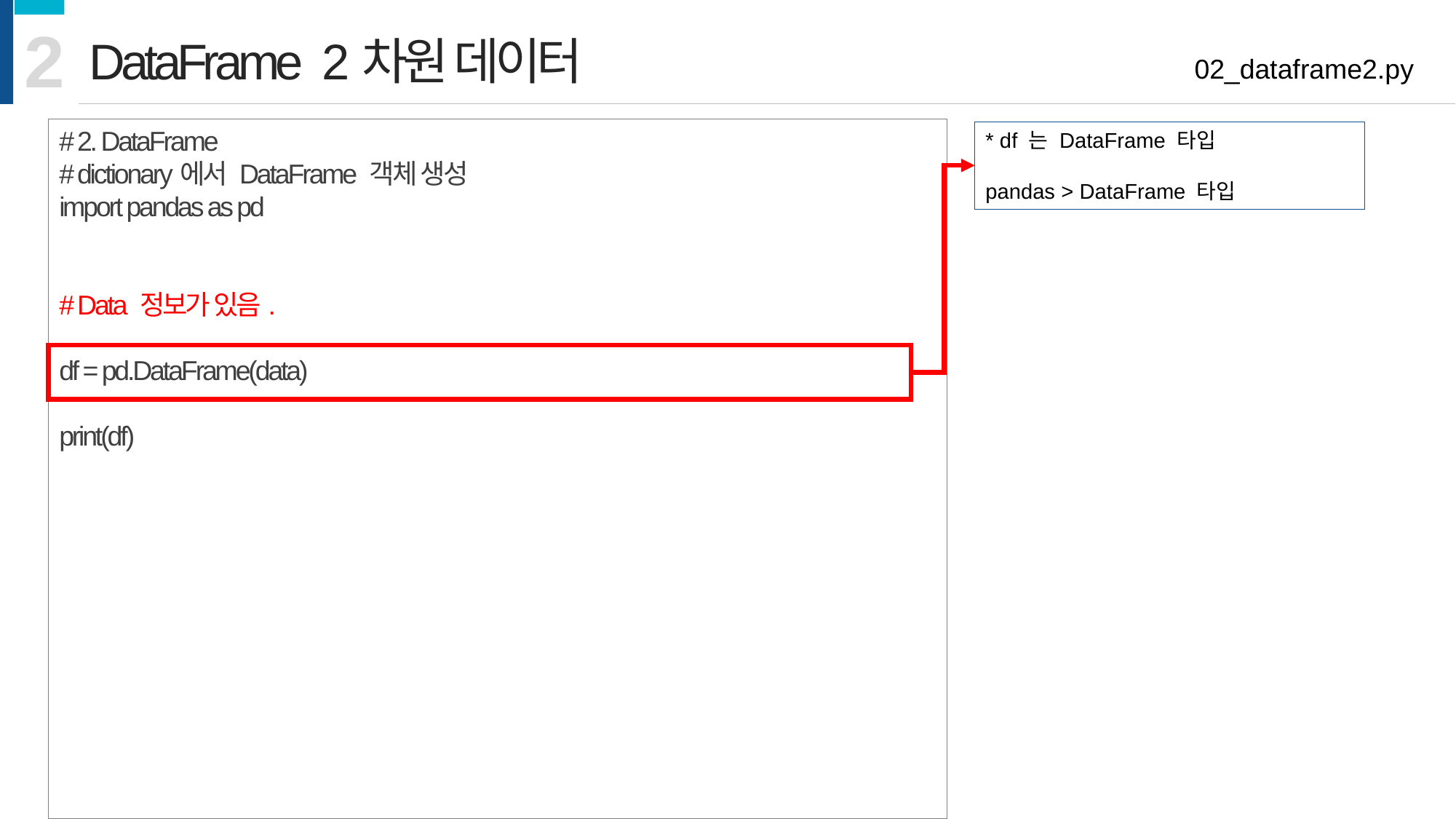

2
DataFrame  2차원 데이터
02_dataframe2.py
# 2. DataFrame
# dictionary에서 DataFrame 객체 생성
import pandas as pd

# Data 정보가 있음.

df = pd.DataFrame(data)

print(df)
* df 는 DataFrame 타입
pandas > DataFrame 타입